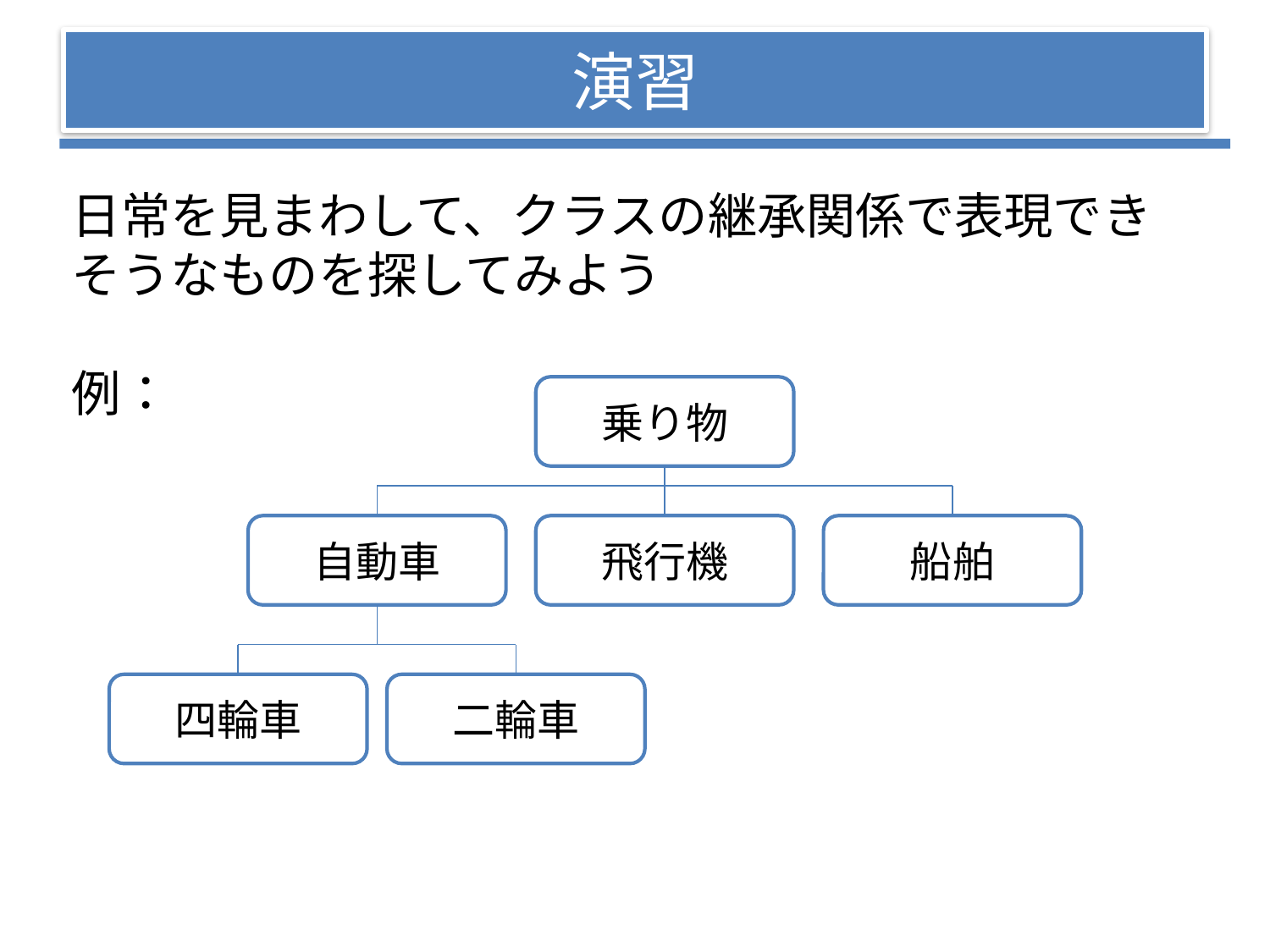

# 演習
日常を見まわして、クラスの継承関係で表現できそうなものを探してみよう

例：
乗り物
自動車
飛行機
船舶
四輪車
二輪車